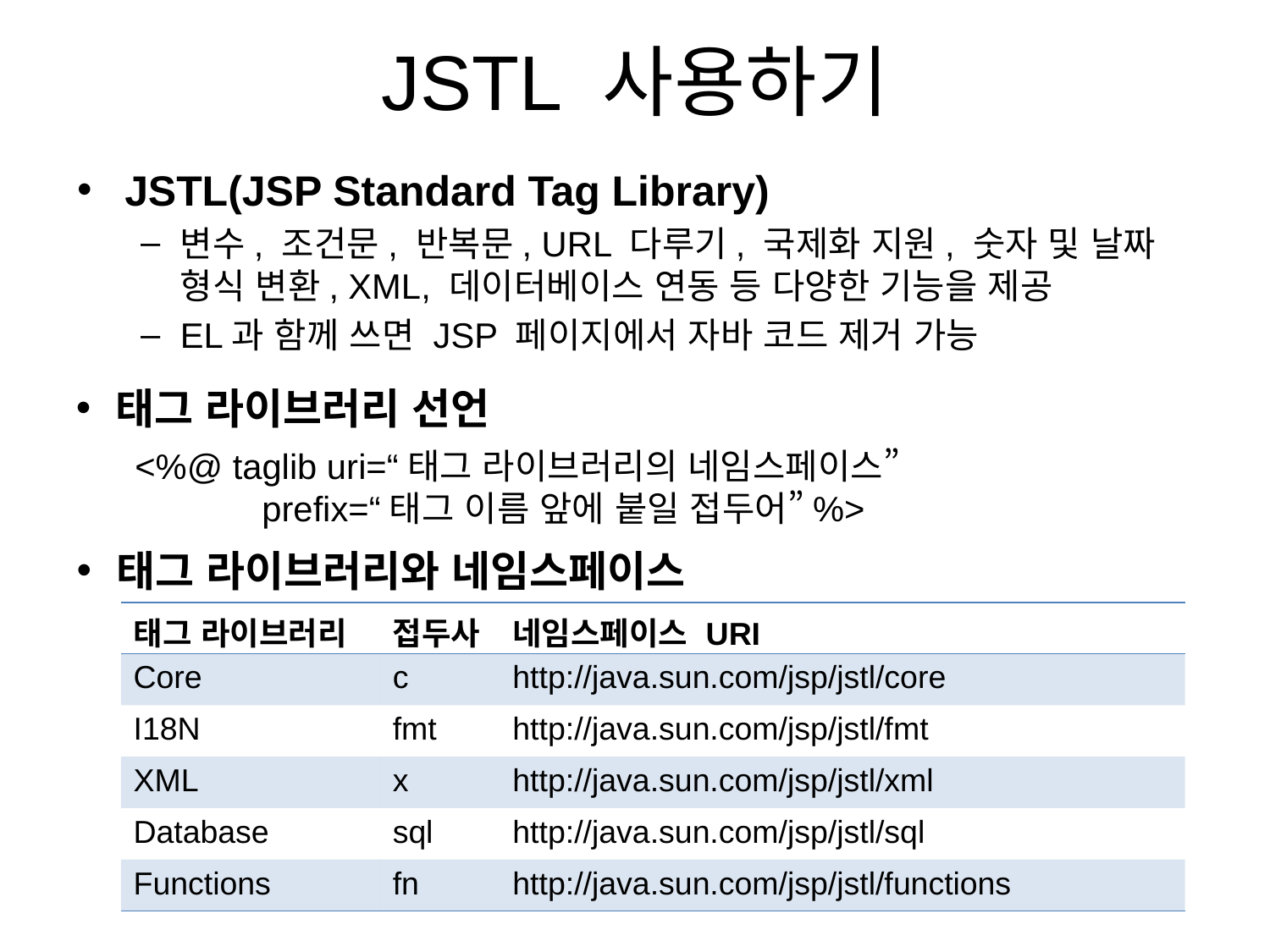

# JSTL 사용하기
JSTL(JSP Standard Tag Library)
변수, 조건문, 반복문, URL 다루기, 국제화 지원, 숫자 및 날짜 형식 변환, XML, 데이터베이스 연동 등 다양한 기능을 제공
EL과 함께 쓰면 JSP 페이지에서 자바 코드 제거 가능
태그 라이브러리 선언
<%@ taglib uri=“태그 라이브러리의 네임스페이스”
	prefix=“태그 이름 앞에 붙일 접두어”%>
태그 라이브러리와 네임스페이스
| 태그 라이브러리 | 접두사 | 네임스페이스 URI |
| --- | --- | --- |
| Core | c | http://java.sun.com/jsp/jstl/core |
| I18N | fmt | http://java.sun.com/jsp/jstl/fmt |
| XML | x | http://java.sun.com/jsp/jstl/xml |
| Database | sql | http://java.sun.com/jsp/jstl/sql |
| Functions | fn | http://java.sun.com/jsp/jstl/functions |